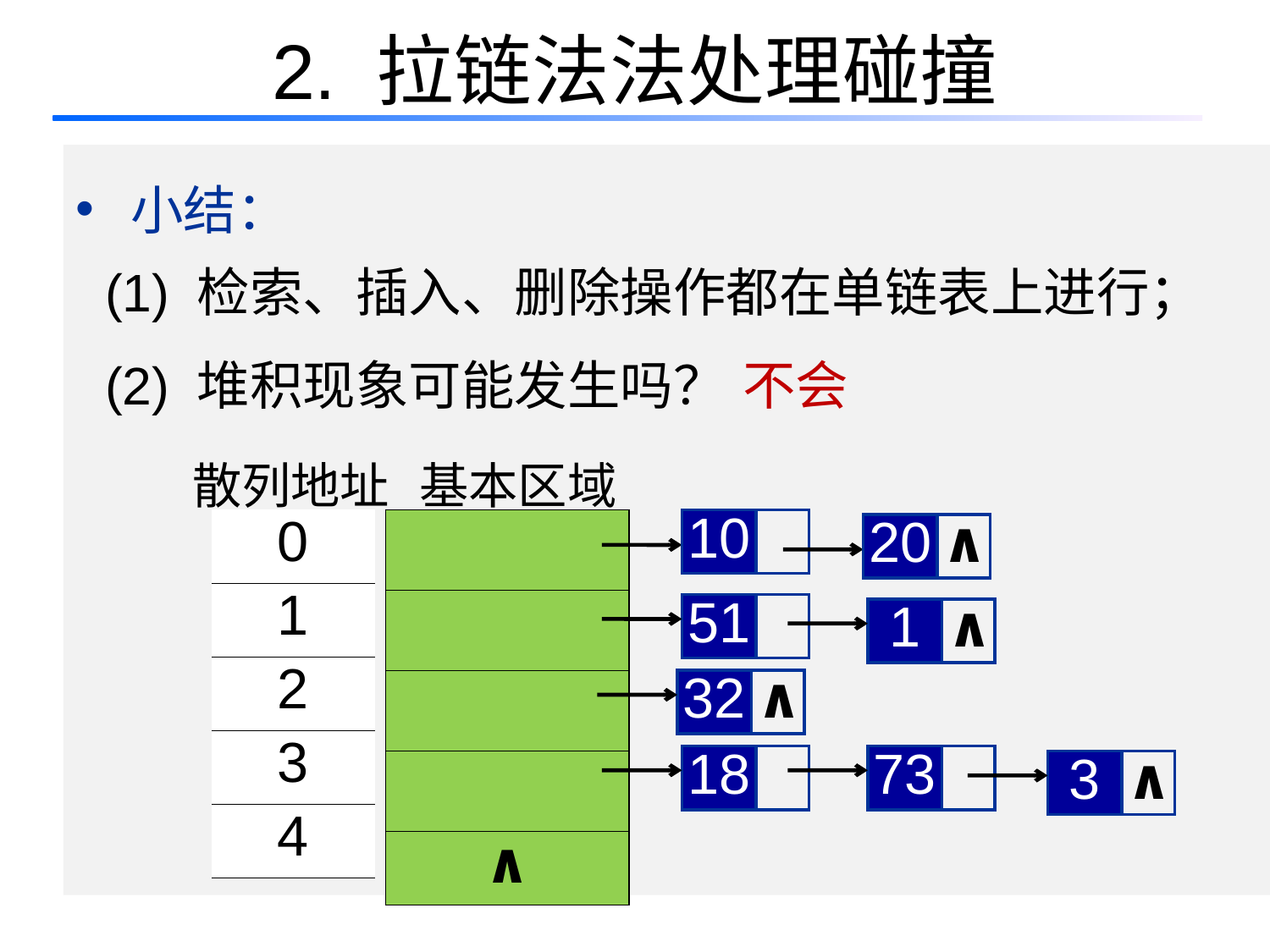

# 2. 拉链法法处理碰撞

 小结：
  (1) 检索、插入、删除操作都在单链表上进行；
  (2) 堆积现象可能发生吗？

不会
散列地址
基本区域
| 0 |
| --- |
| 1 |
| 2 |
| 3 |
| 4 |
|  |
| --- |
|  |
|  |
|  |
| ∧ |
10

20
 ∧

51

1
 ∧

32
 ∧

18

73

3
 ∧